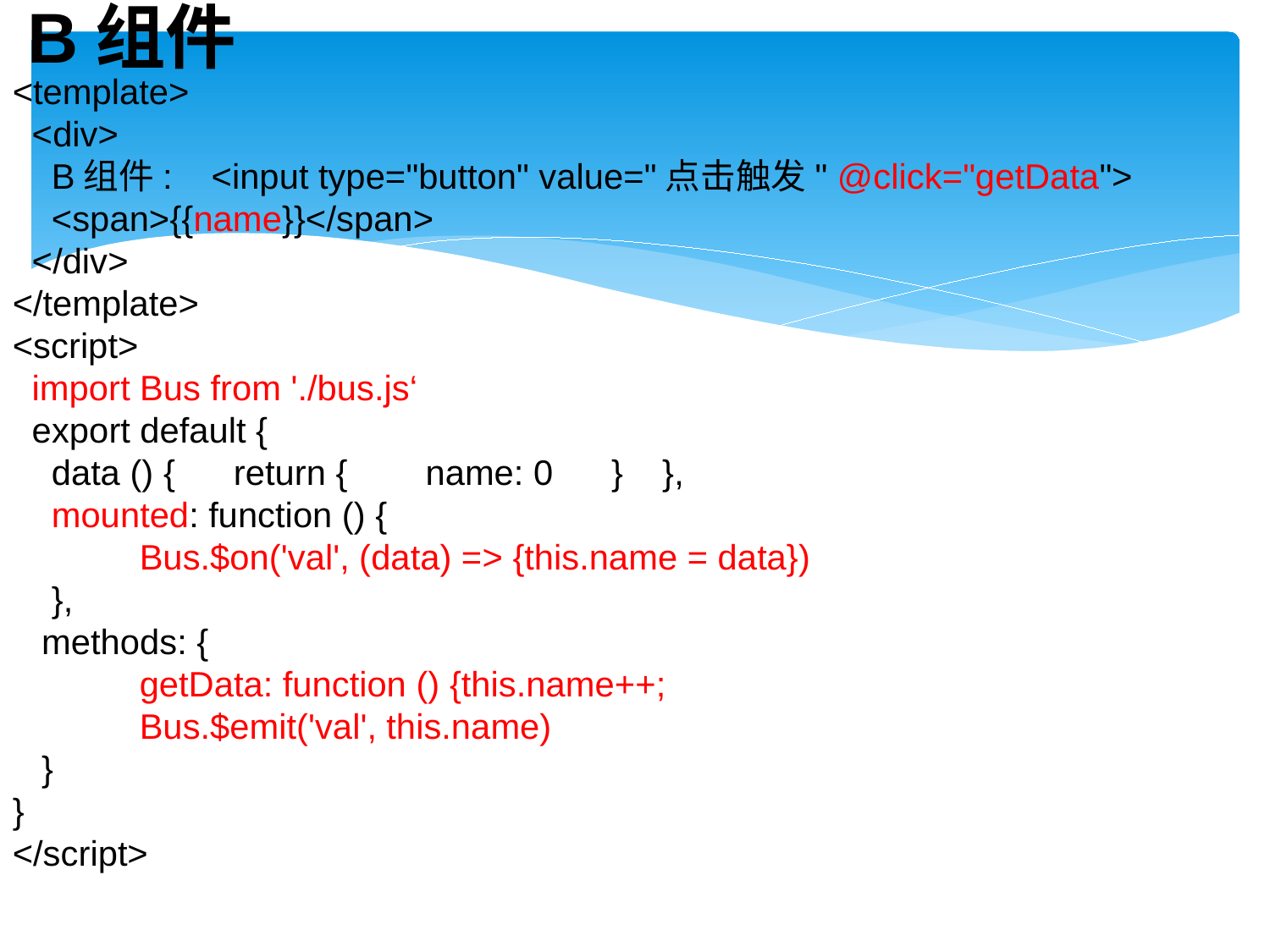

B组件
<template>
  <div>
    B组件:    <input type="button" value="点击触发" @click="getData">
    <span>{{name}}</span>
  </div>
</template>
<script>
  import Bus from './bus.js‘
  export default {
    data () {      return {        name: 0      }    },
    mounted: function () {
	Bus.$on('val', (data) => {this.name = data})
    },
   methods: {
	getData: function () {this.name++;
	Bus.$emit('val', this.name)
   }
}
</script>